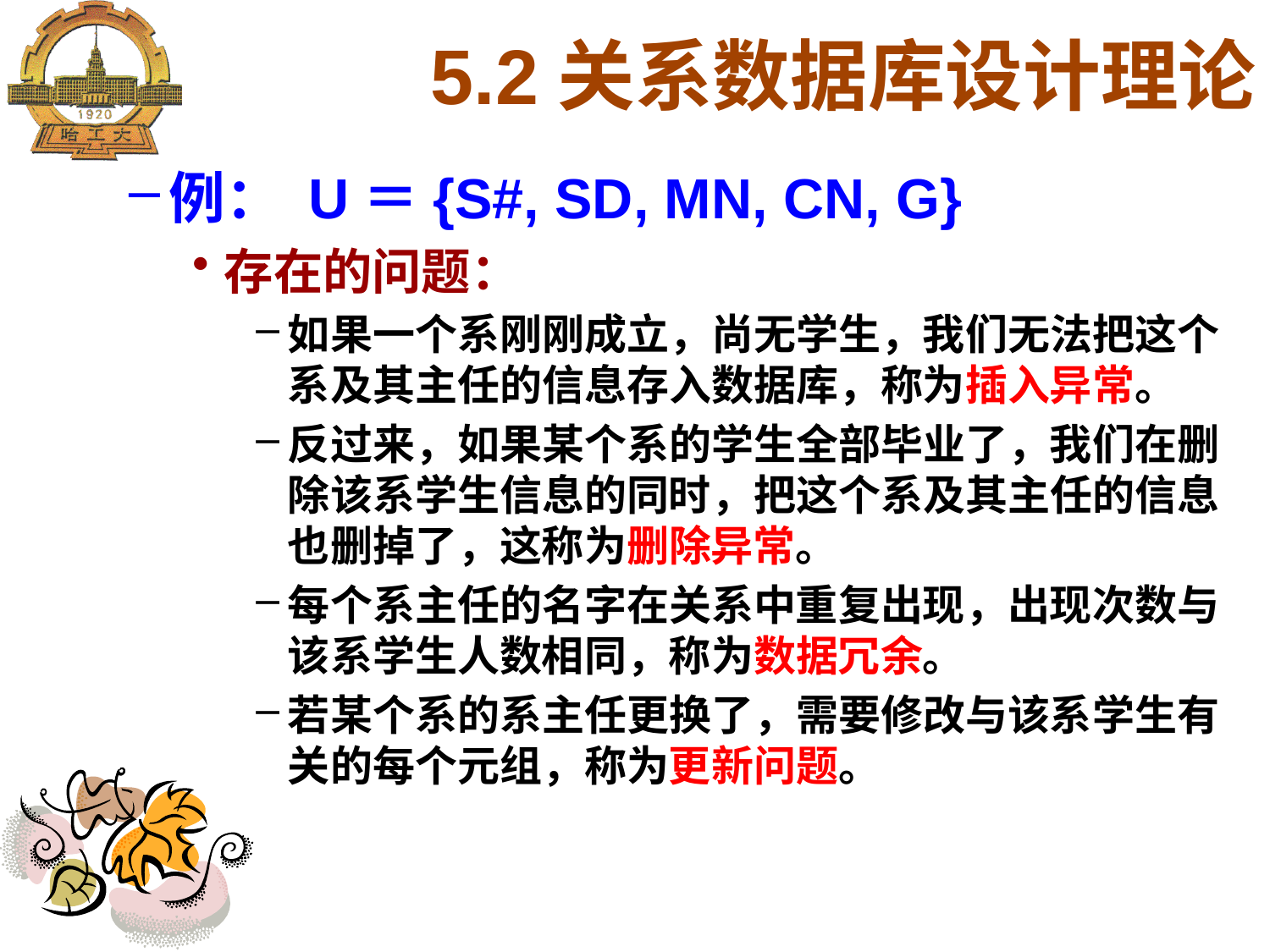

5.2关系数据库设计理论
例： U＝{S#, SD, MN, CN, G}
存在的问题：
如果一个系刚刚成立，尚无学生，我们无法把这个系及其主任的信息存入数据库，称为插入异常。
反过来，如果某个系的学生全部毕业了，我们在删除该系学生信息的同时，把这个系及其主任的信息也删掉了，这称为删除异常。
每个系主任的名字在关系中重复出现，出现次数与该系学生人数相同，称为数据冗余。
若某个系的系主任更换了，需要修改与该系学生有关的每个元组，称为更新问题。